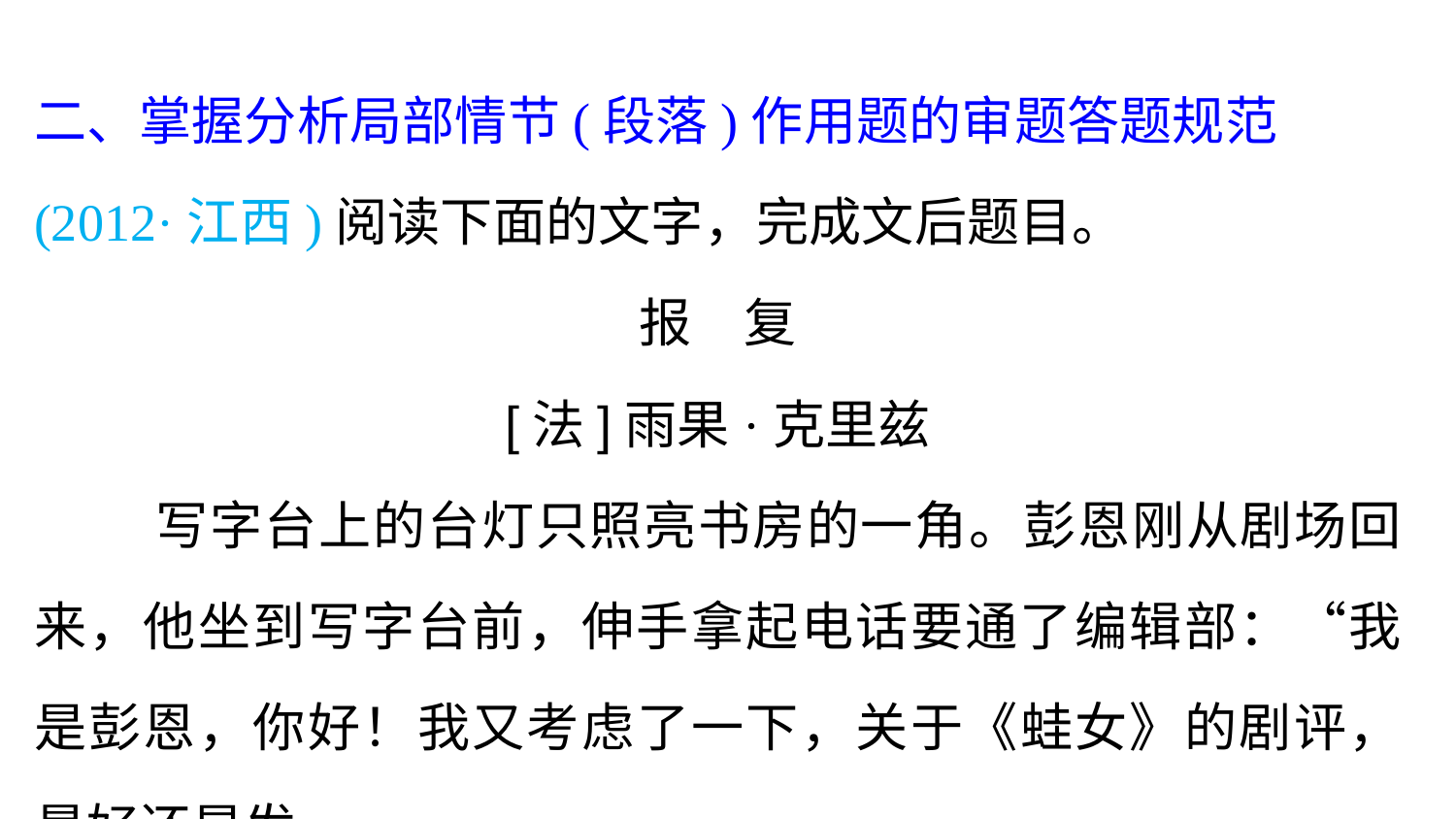

二、掌握分析局部情节(段落)作用题的审题答题规范
(2012·江西)阅读下面的文字，完成文后题目。
报　复
[法]雨果·克里兹
        写字台上的台灯只照亮书房的一角。彭恩刚从剧场回来，他坐到写字台前，伸手拿起电话要通了编辑部：“我是彭恩，你好！我又考虑了一下，关于《蛙女》的剧评，最好还是发